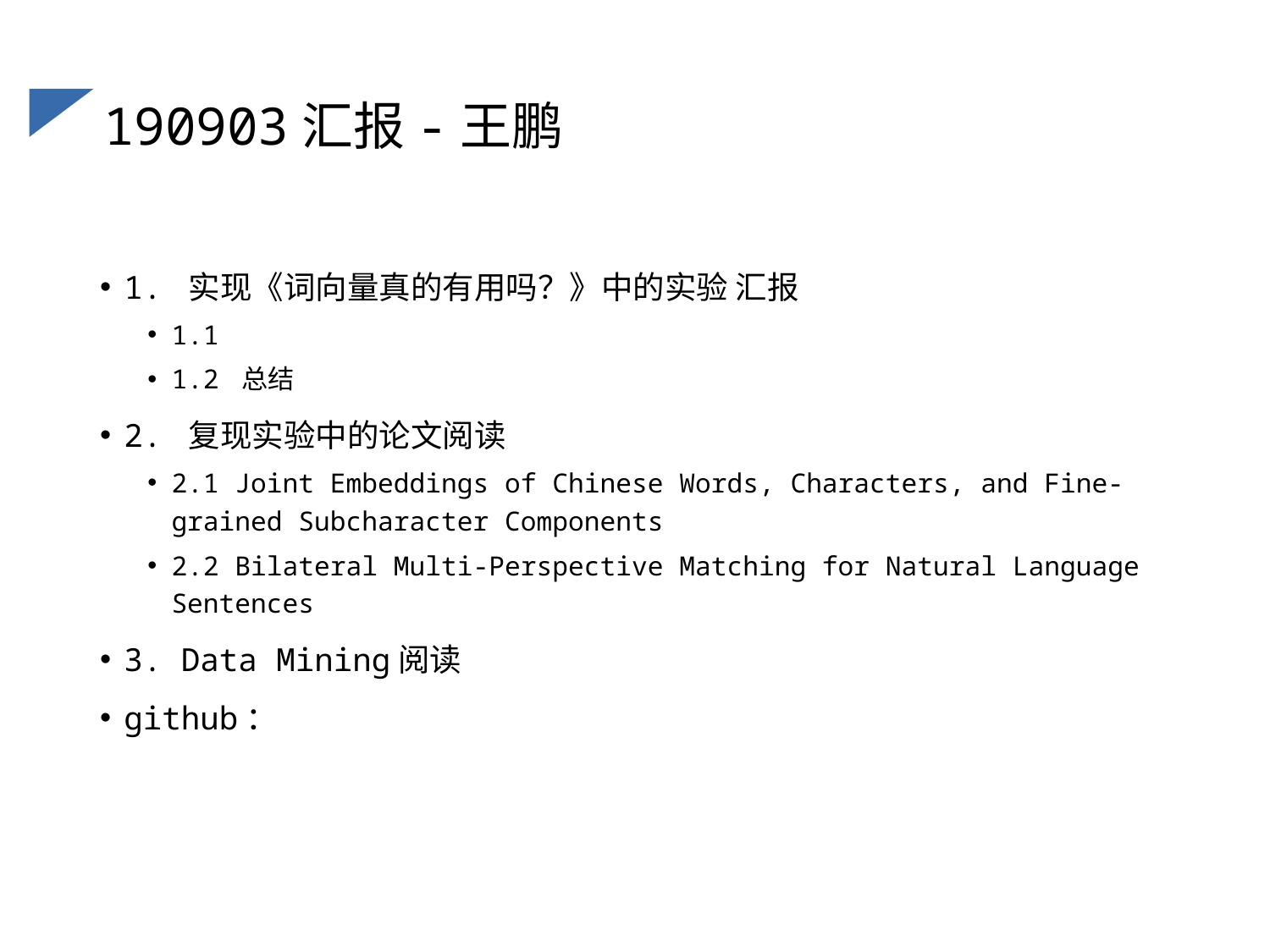

# 190903汇报-王鹏
1. 实现《词向量真的有用吗？》中的实验 汇报
1.1
1.2 总结
2. 复现实验中的论文阅读
2.1 Joint Embeddings of Chinese Words, Characters, and Fine-grained Subcharacter Components
2.2 Bilateral Multi-Perspective Matching for Natural Language Sentences
3. Data Mining阅读
github：